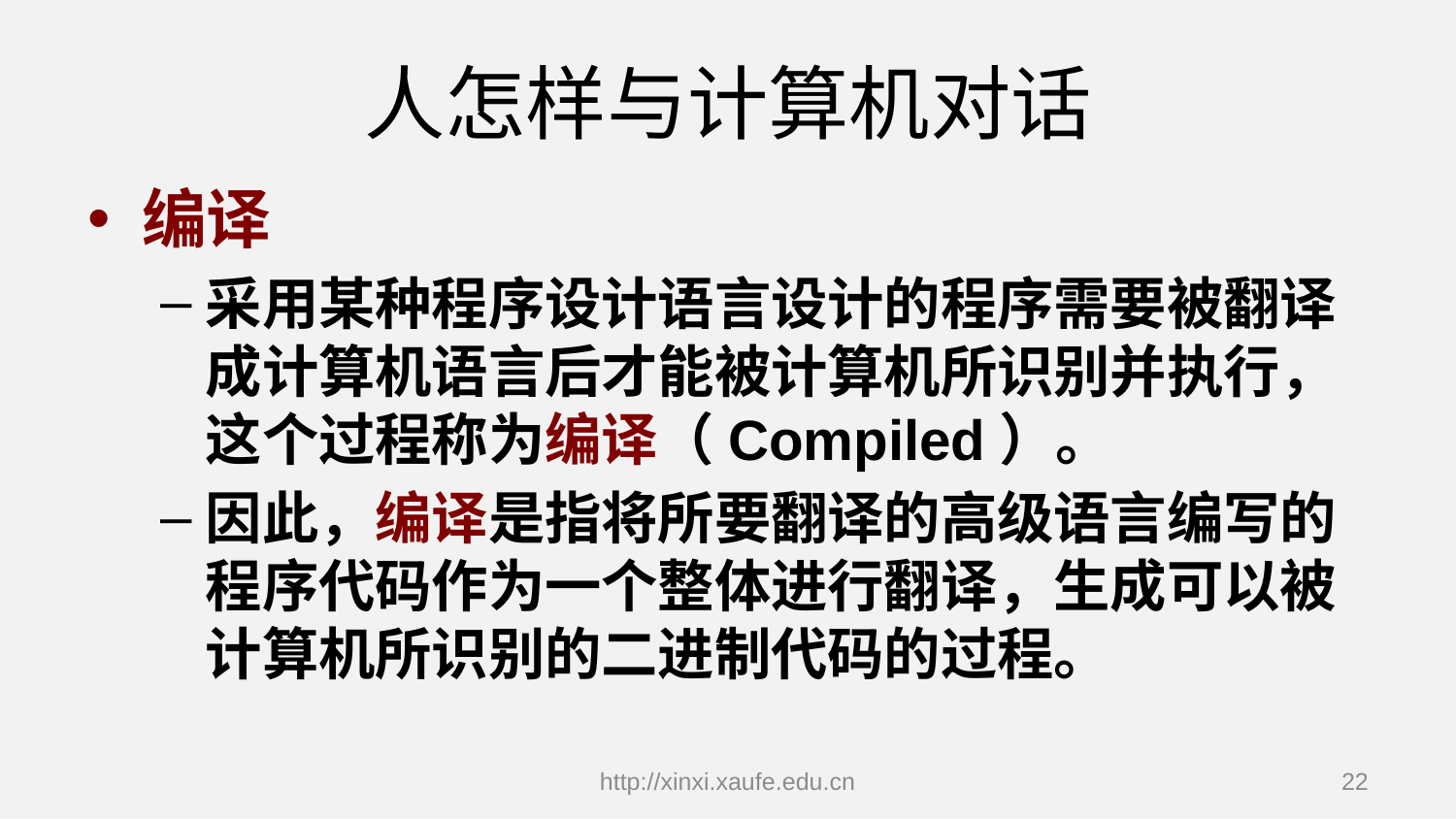

# 人怎样与计算机对话
编译
采用某种程序设计语言设计的程序需要被翻译成计算机语言后才能被计算机所识别并执行，这个过程称为编译（Compiled）。
因此，编译是指将所要翻译的高级语言编写的程序代码作为一个整体进行翻译，生成可以被计算机所识别的二进制代码的过程。
http://xinxi.xaufe.edu.cn
22